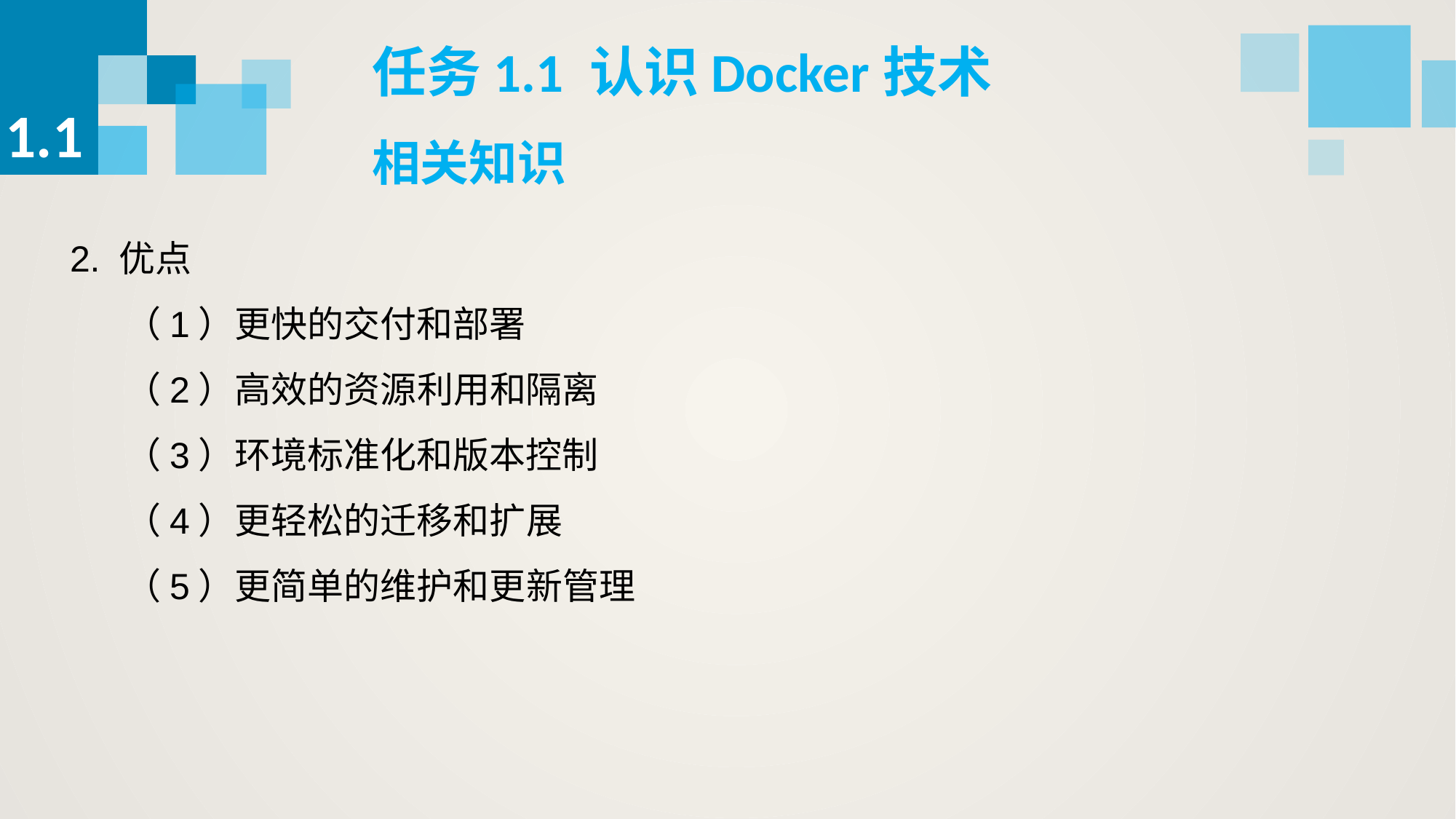

任务1.1 认识Docker技术
1.1
相关知识
2. 优点
（1）更快的交付和部署
（2）高效的资源利用和隔离
（3）环境标准化和版本控制
（4）更轻松的迁移和扩展
（5）更简单的维护和更新管理